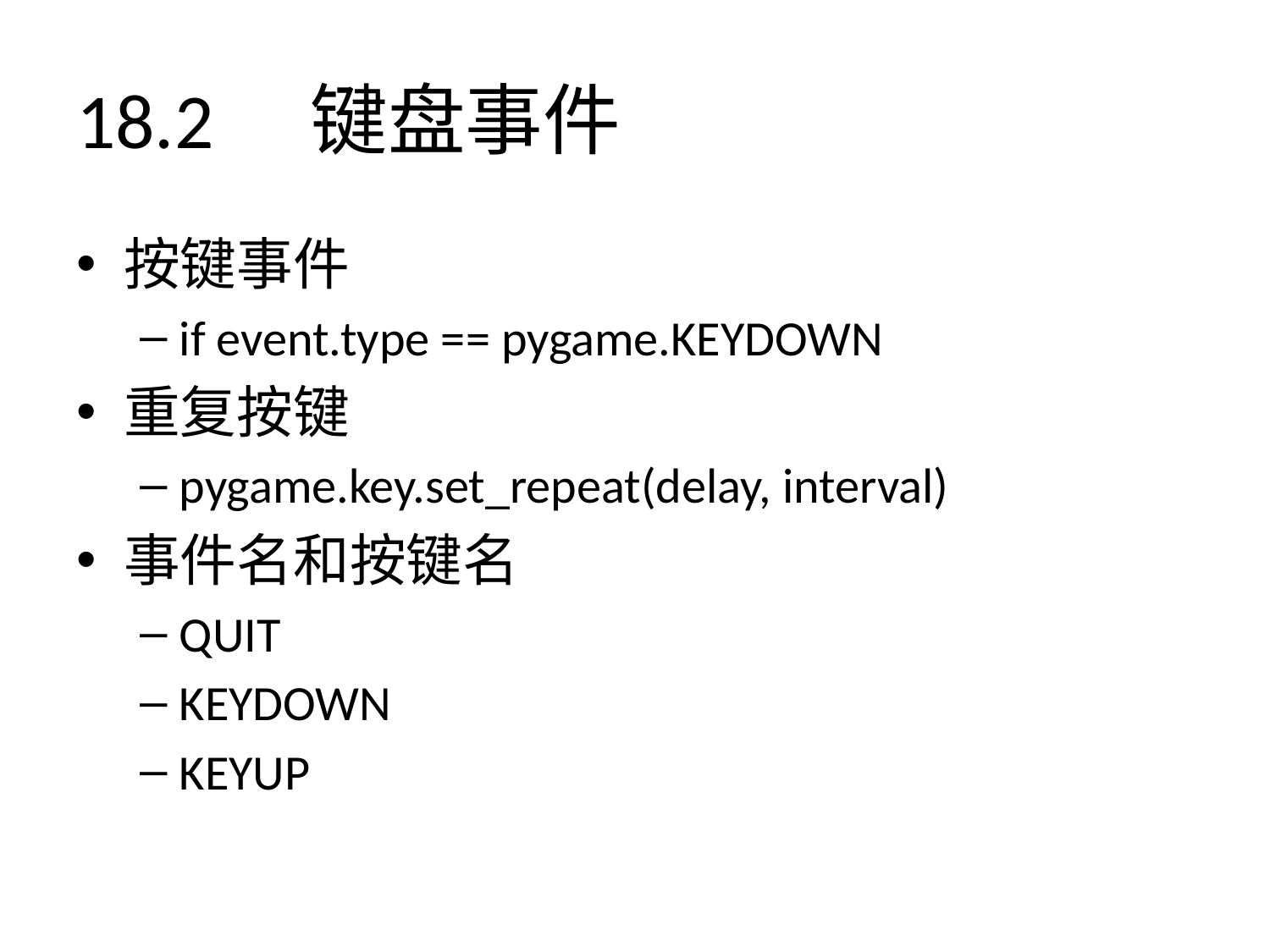

# 18.2　键盘事件
按键事件
if event.type == pygame.KEYDOWN
重复按键
pygame.key.set_repeat(delay, interval)
事件名和按键名
QUIT
KEYDOWN
KEYUP